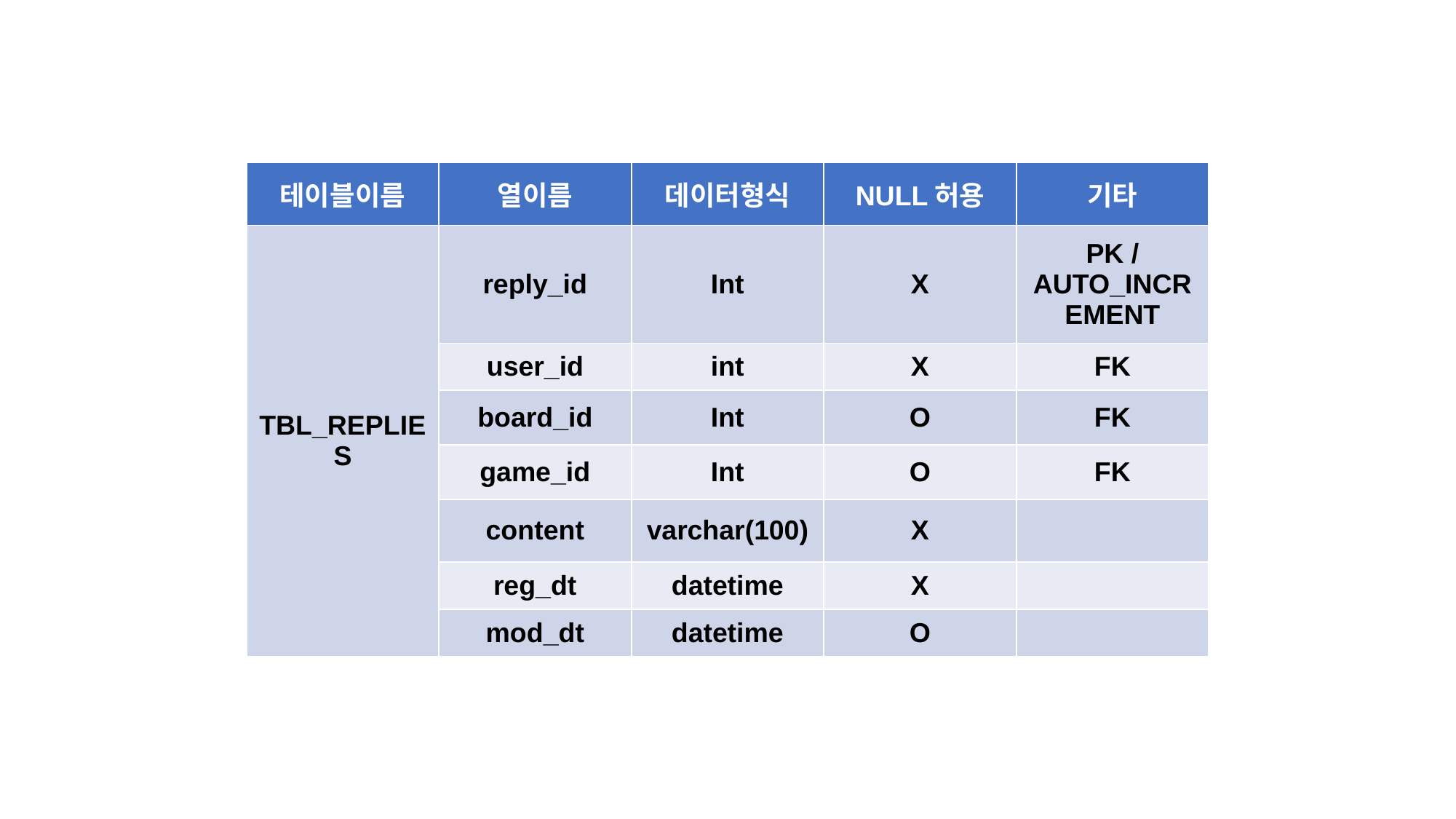

| 테이블이름 | 열이름 | 데이터형식 | NULL허용 | 기타 |
| --- | --- | --- | --- | --- |
| TBL\_REPLIES | reply\_id | Int | X | PK / AUTO\_INCREMENT |
|  | user\_id | int | X | FK |
|  | board\_id | Int | O | FK |
|  | game\_id | Int | O | FK |
|  | content | varchar(100) | X |  |
|  | reg\_dt | datetime | X |  |
|  | mod\_dt | datetime | O |  |